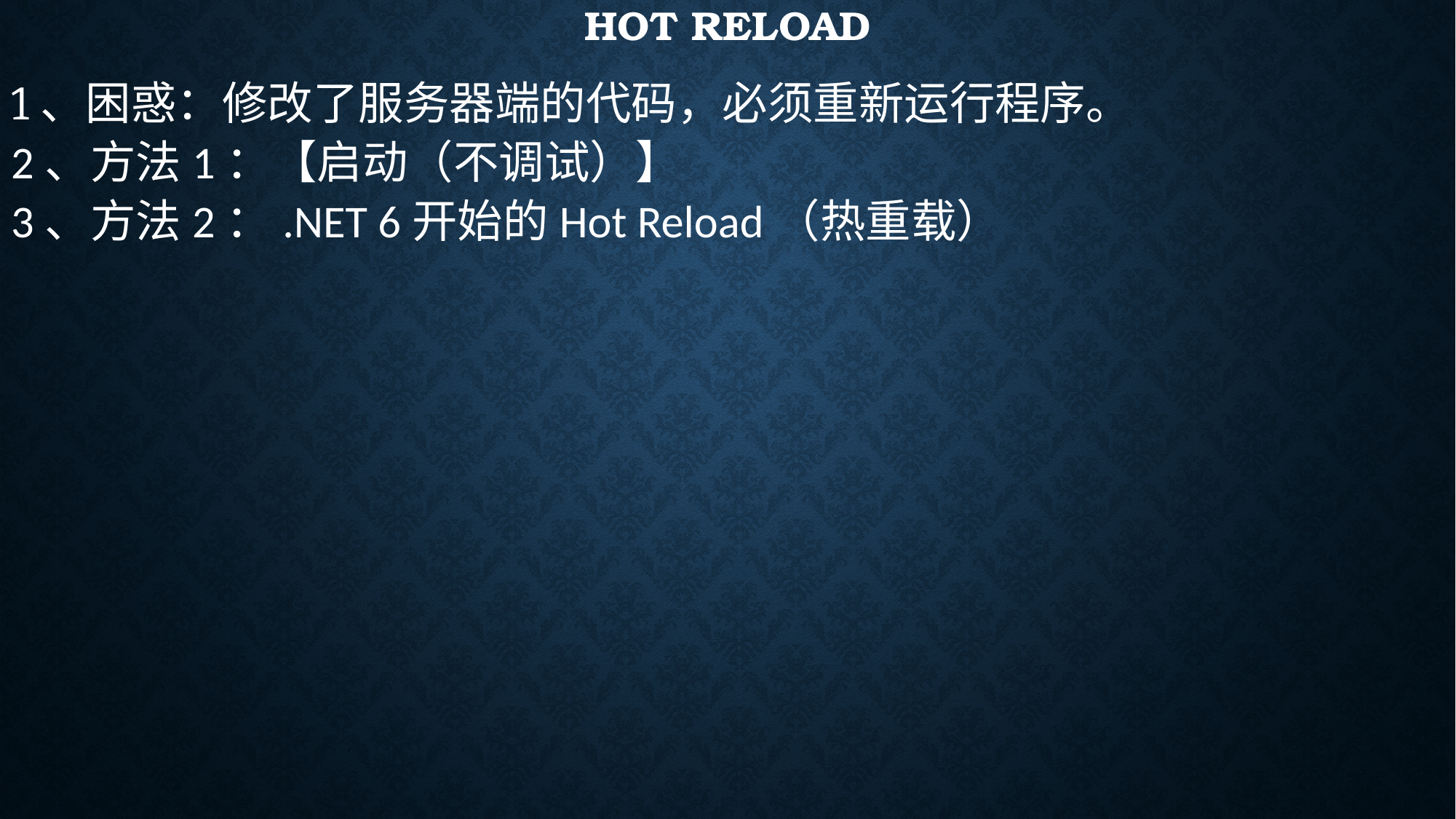

# Hot Reload
1、困惑：修改了服务器端的代码，必须重新运行程序。
2、方法1：【启动（不调试）】
3、方法2：.NET 6开始的Hot Reload（热重载）